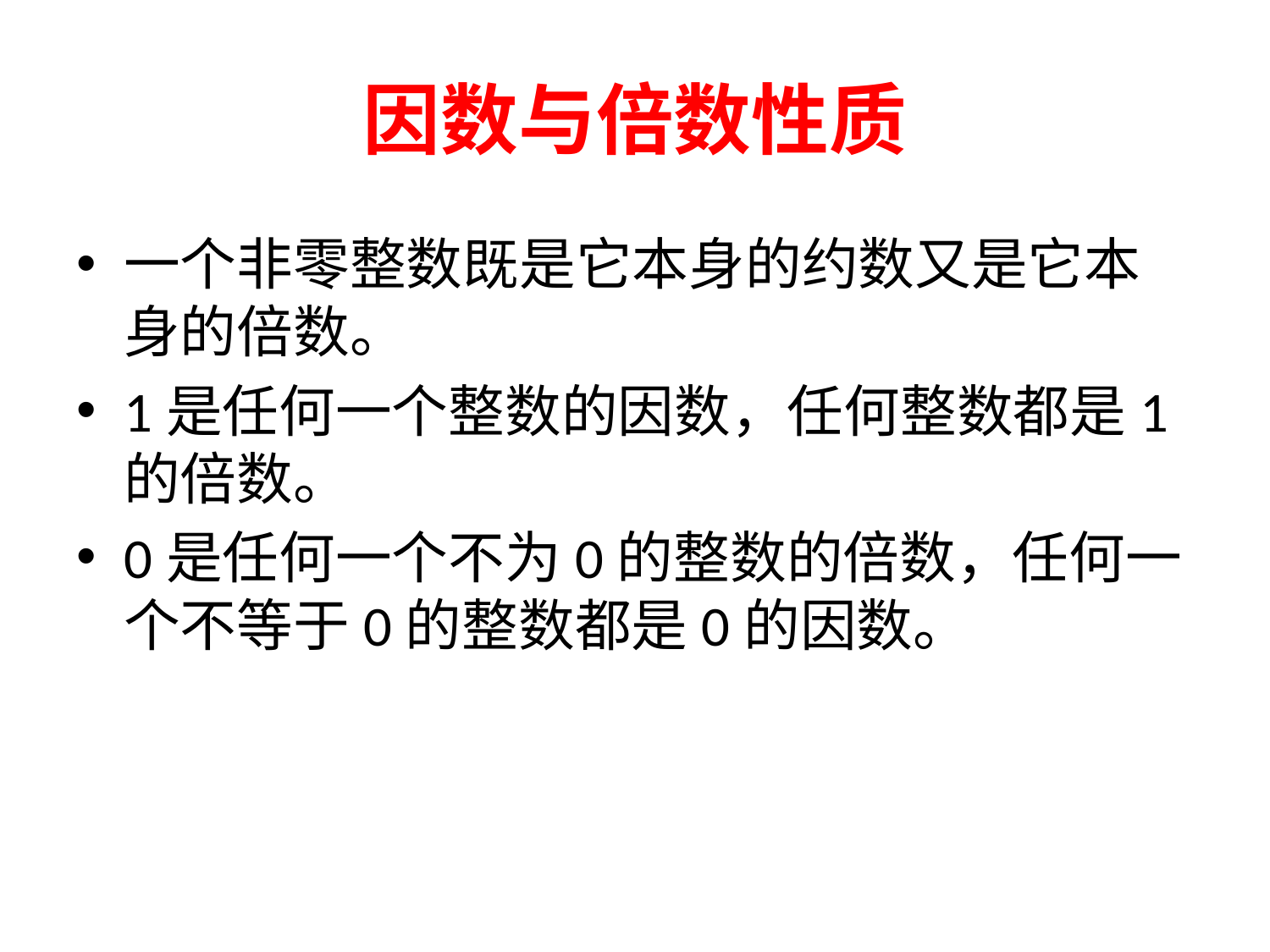

# 因数与倍数性质
一个非零整数既是它本身的约数又是它本身的倍数。
1是任何一个整数的因数，任何整数都是1的倍数。
0是任何一个不为0的整数的倍数，任何一个不等于0的整数都是0的因数。